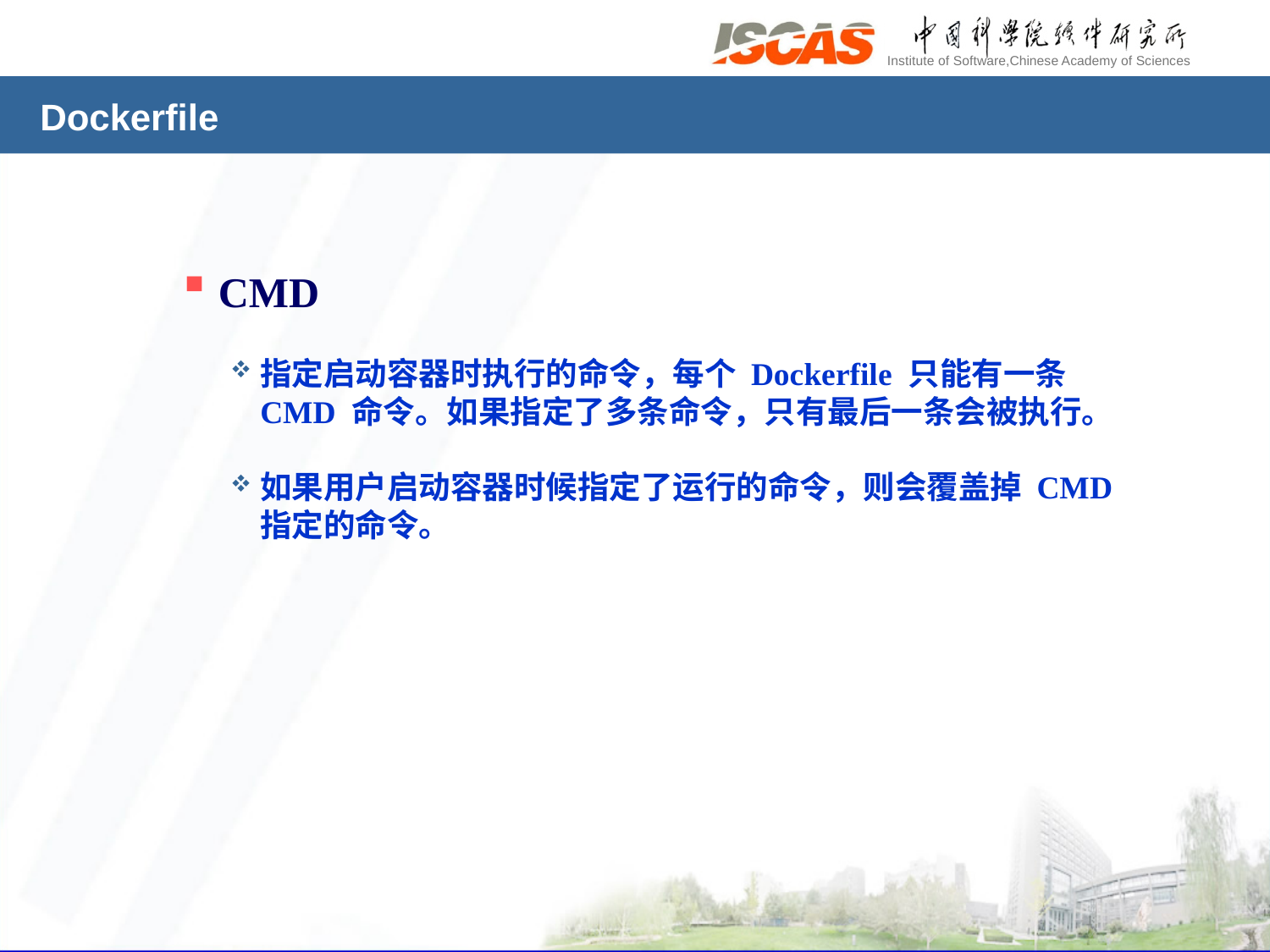

# Dockerfile
CMD
指定启动容器时执行的命令，每个 Dockerfile 只能有一条 CMD 命令。如果指定了多条命令，只有最后一条会被执行。
如果用户启动容器时候指定了运行的命令，则会覆盖掉 CMD 指定的命令。